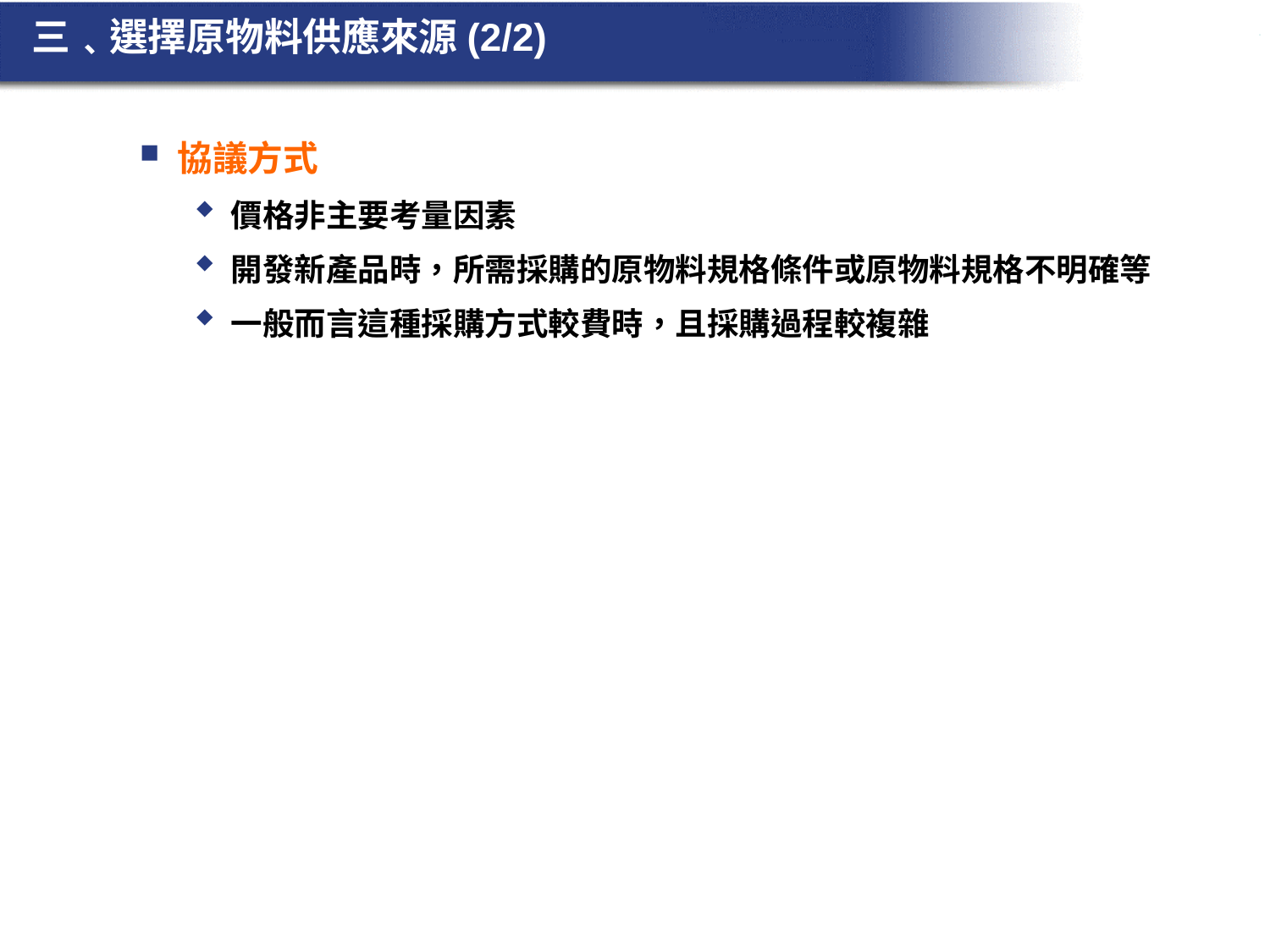

# 三﹑選擇原物料供應來源(2/2)
協議方式
價格非主要考量因素
開發新產品時，所需採購的原物料規格條件或原物料規格不明確等
一般而言這種採購方式較費時，且採購過程較複雜